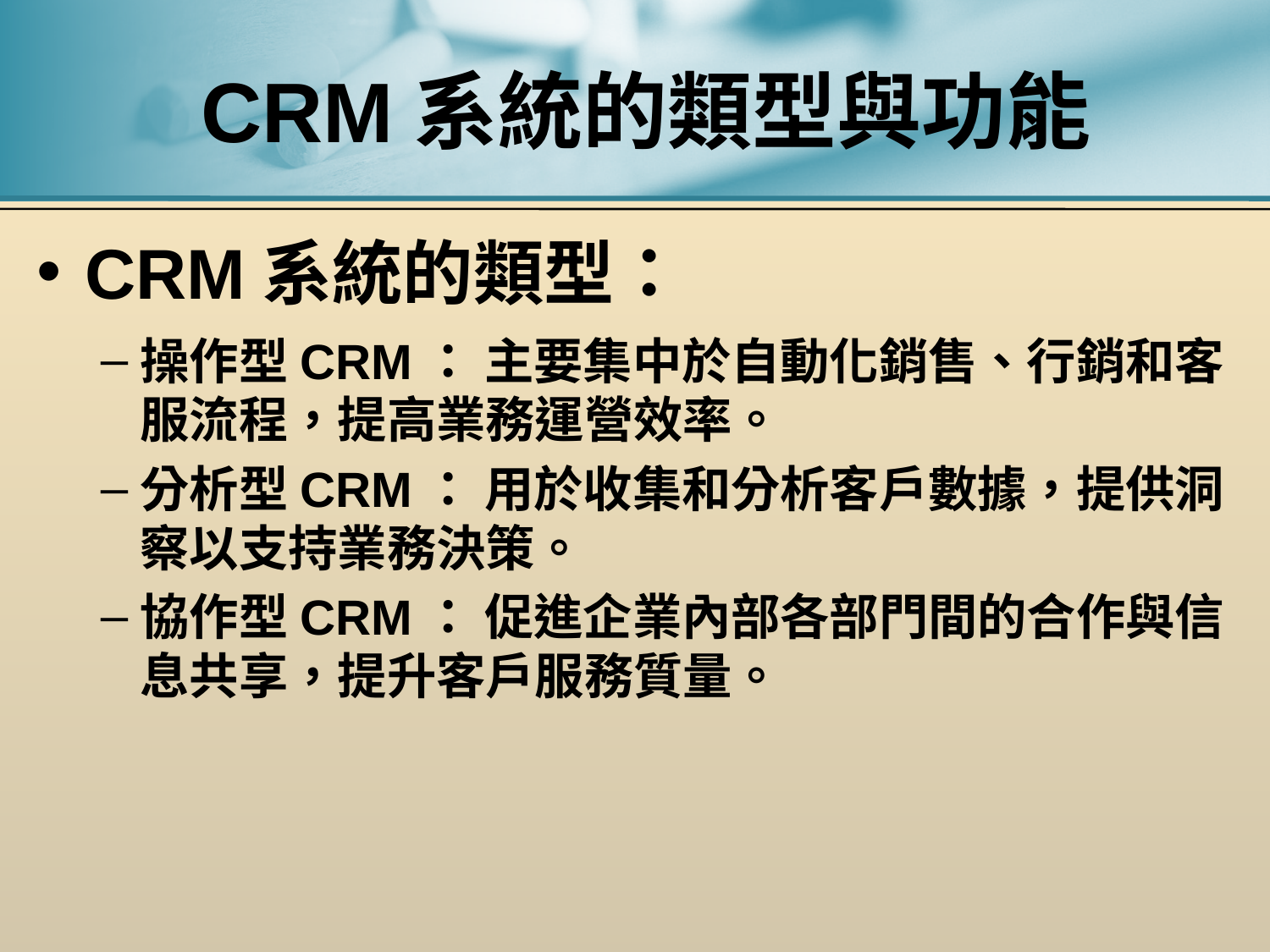

# CRM系統的類型與功能
CRM系統的類型：
操作型CRM： 主要集中於自動化銷售、行銷和客服流程，提高業務運營效率。
分析型CRM： 用於收集和分析客戶數據，提供洞察以支持業務決策。
協作型CRM： 促進企業內部各部門間的合作與信息共享，提升客戶服務質量。